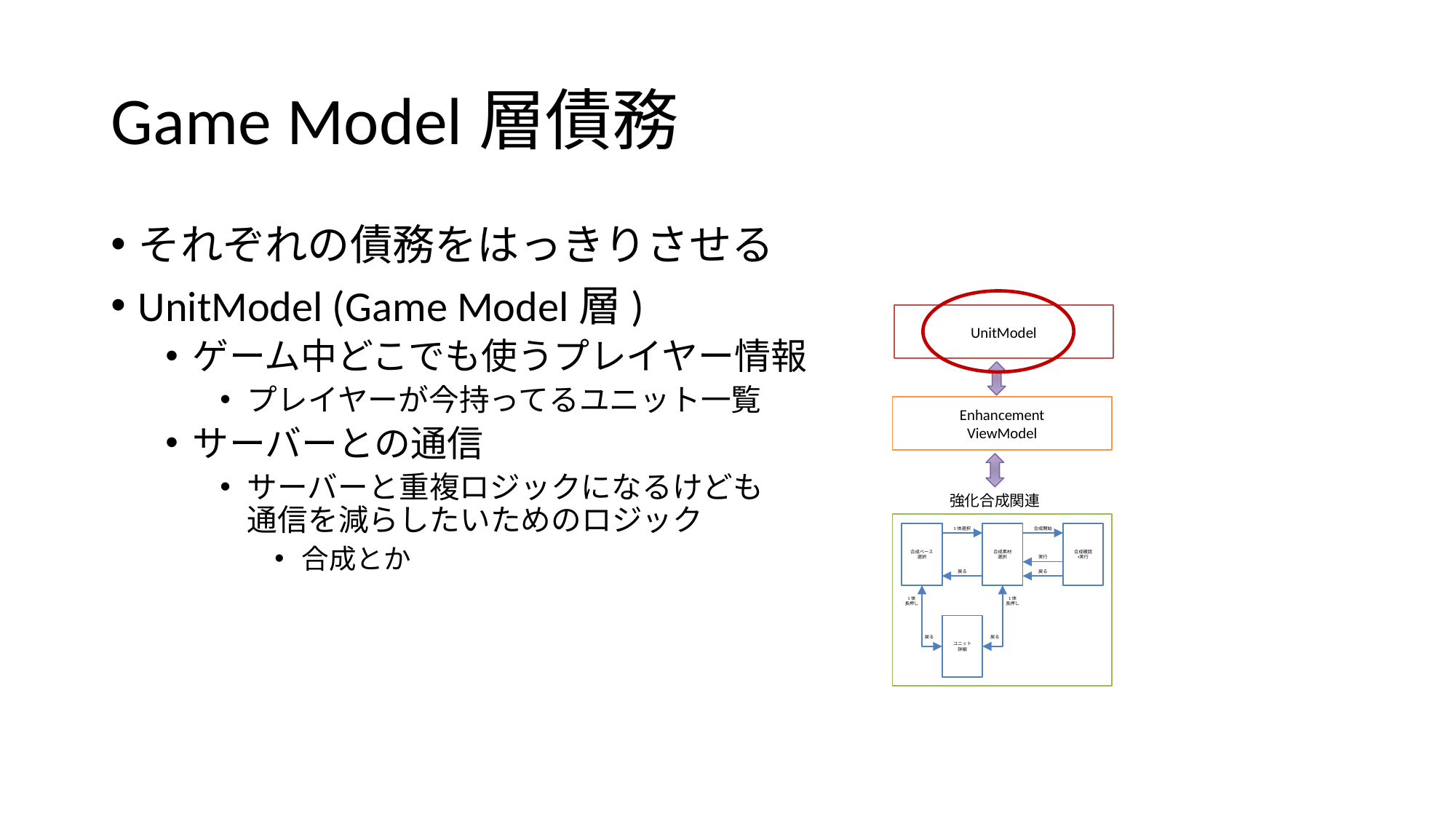

# Game Model層債務
それぞれの債務をはっきりさせる
UnitModel (Game Model層)
ゲーム中どこでも使うプレイヤー情報
プレイヤーが今持ってるユニット一覧
サーバーとの通信
サーバーと重複ロジックになるけども
通信を減らしたいためのロジック
合成とか

UnitModel

Enhancement
ViewModel

強化合成関連

1体選択
合成開始
合成ベース
選択

合成素材
選択

合成確認
・実行
実行

戻る
戻る

1体
長押し
1体
長押し
ユニット
詳細
戻る
戻る